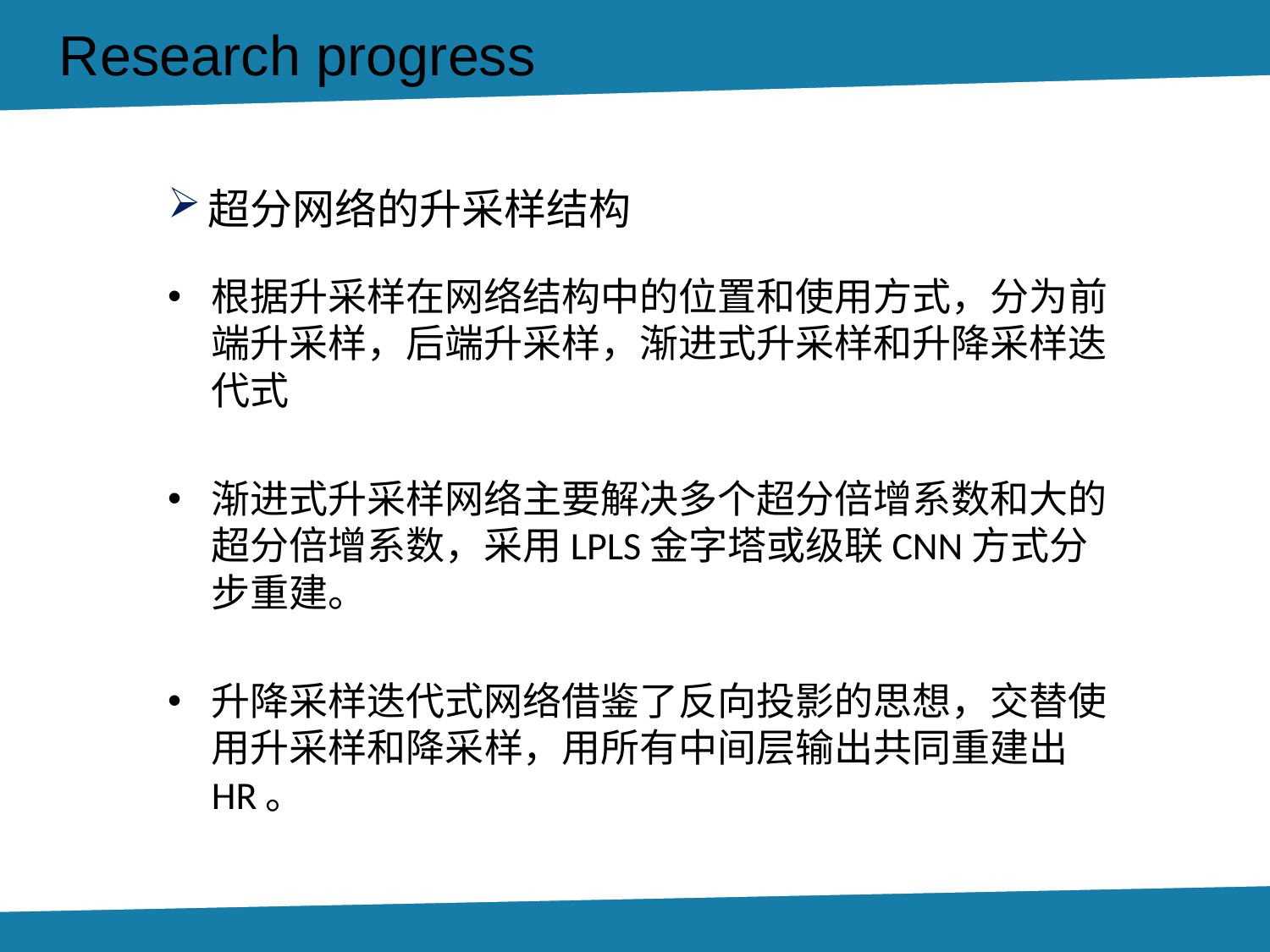

Research progress
超分网络的升采样结构
根据升采样在网络结构中的位置和使用方式，分为前端升采样，后端升采样，渐进式升采样和升降采样迭代式

渐进式升采样网络主要解决多个超分倍增系数和大的超分倍增系数，采用LPLS金字塔或级联CNN方式分步重建。

升降采样迭代式网络借鉴了反向投影的思想，交替使用升采样和降采样，用所有中间层输出共同重建出HR。